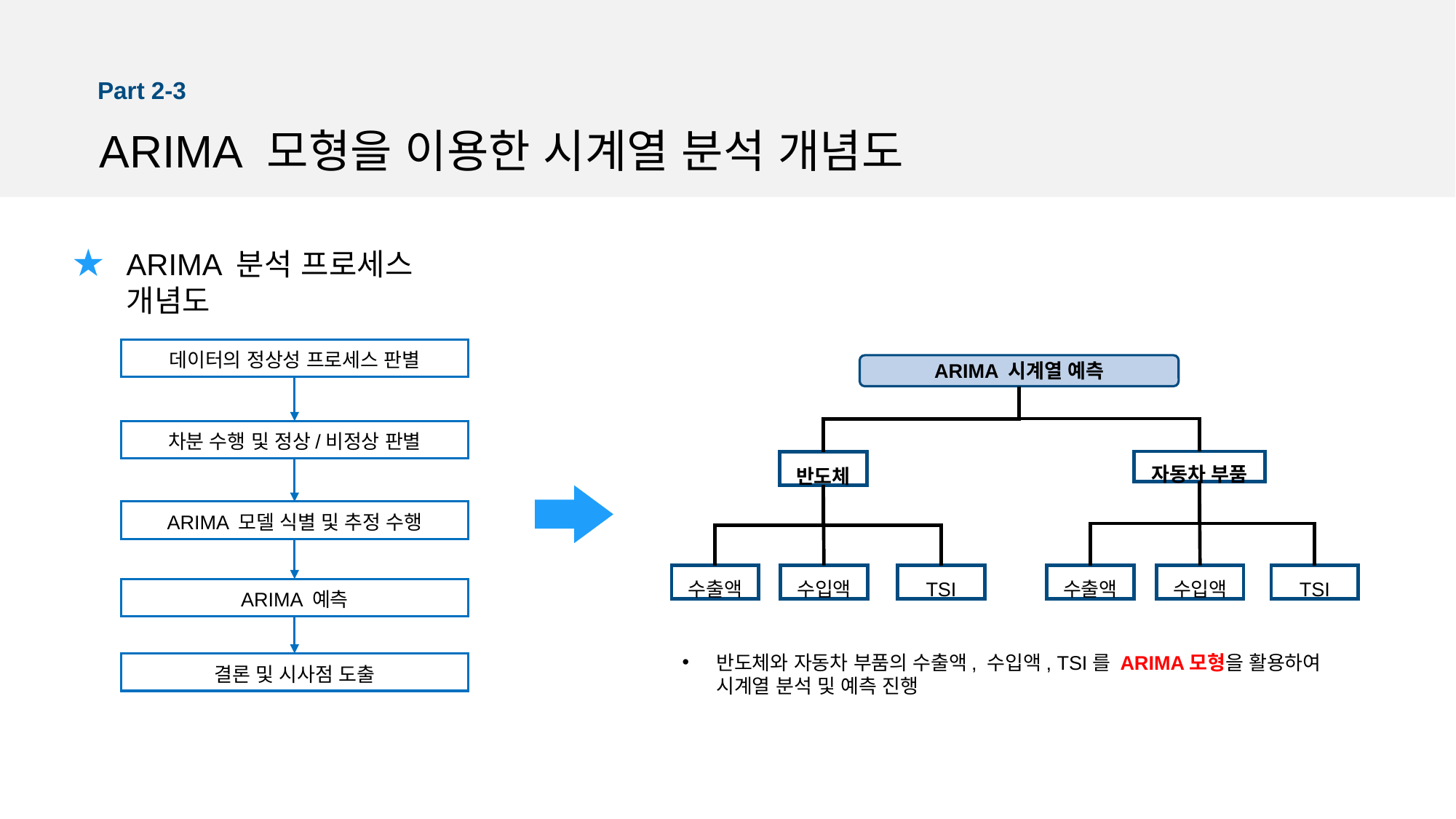

Part 2-3
ARIMA 모형을 이용한 시계열 분석 개념도
★
ARIMA 분석 프로세스 개념도
데이터의 정상성 프로세스 판별
ARIMA 시계열 예측
차분 수행 및 정상/비정상 판별
자동차 부품
반도체

ARIMA 모델 식별 및 추정 수행
수출액
수입액
TSI
수출액
수입액
TSI
ARIMA 예측
반도체와 자동차 부품의 수출액, 수입액, TSI를 ARIMA모형을 활용하여 시계열 분석 및 예측 진행
결론 및 시사점 도출